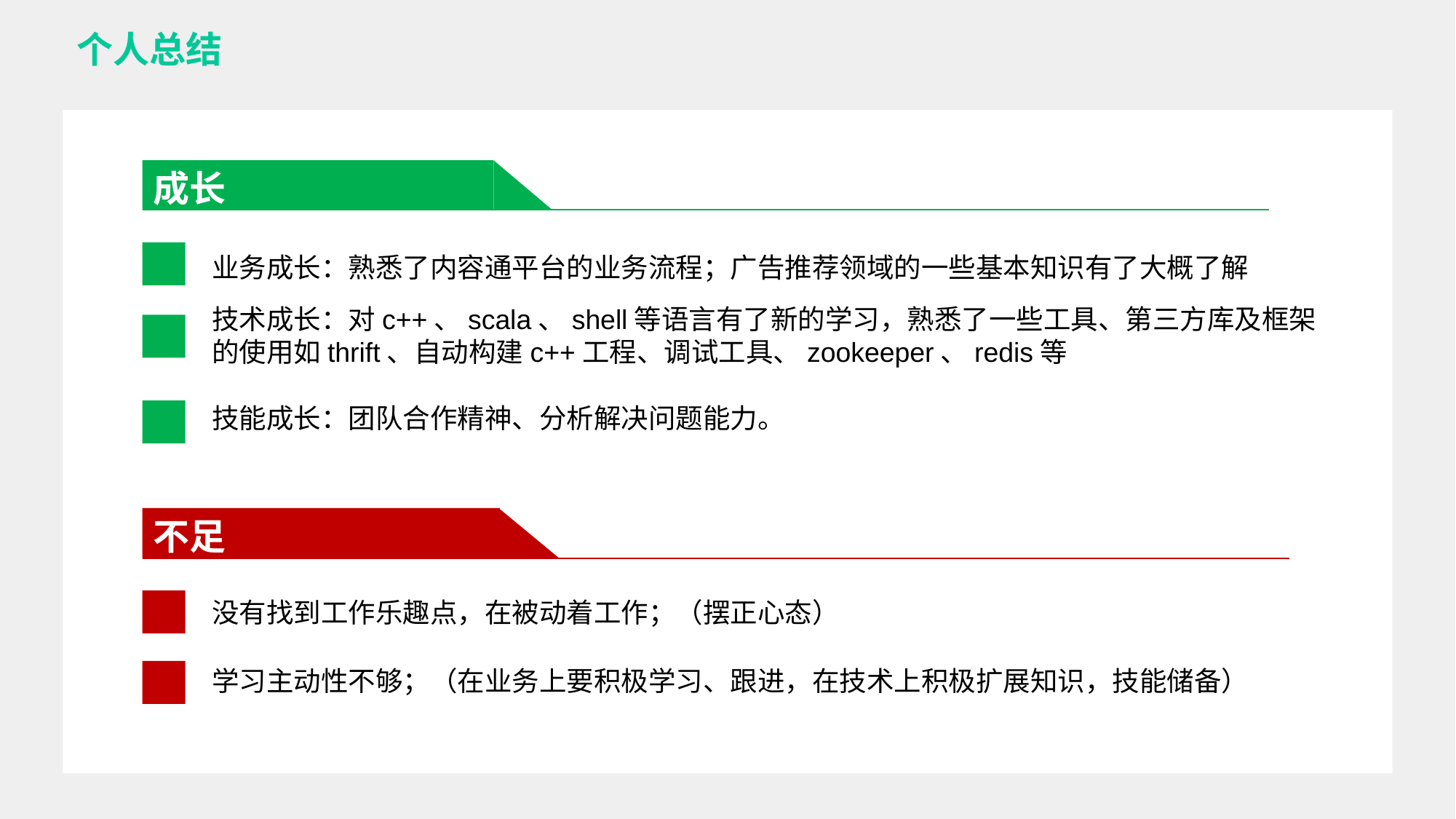

# 个人总结

成长

业务成长：熟悉了内容通平台的业务流程；广告推荐领域的一些基本知识有了大概了解
技术成长：对c++、scala、shell等语言有了新的学习，熟悉了一些工具、第三方库及框架的使用如thrift、自动构建c++工程、调试工具、zookeeper、redis等

技能成长：团队合作精神、分析解决问题能力。

不足

没有找到工作乐趣点，在被动着工作；（摆正心态）

学习主动性不够；（在业务上要积极学习、跟进，在技术上积极扩展知识，技能储备）